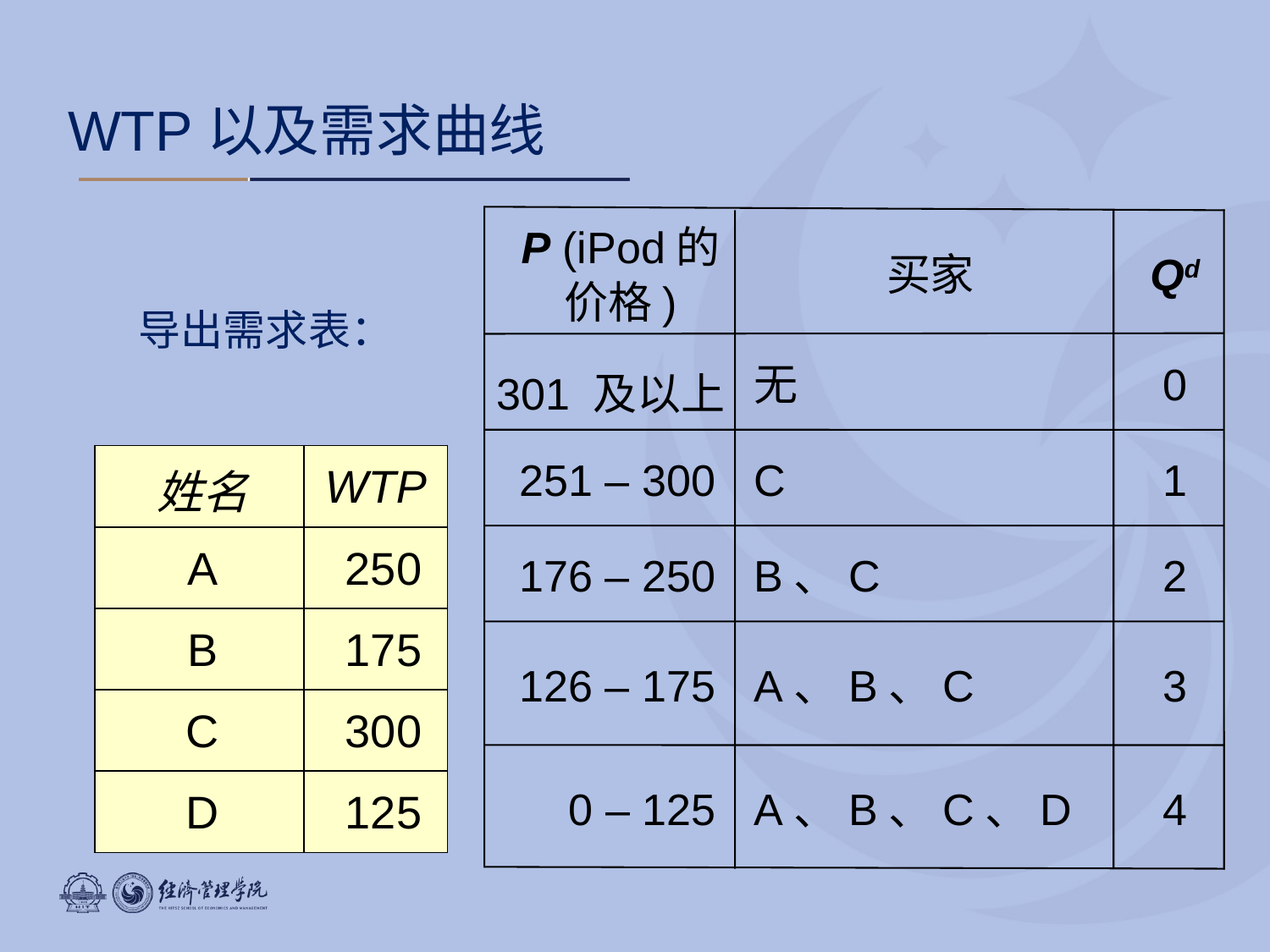

# WTP以及需求曲线

P (iPod的价格)
买家

Qd

导出需求表：

无
0
301 及以上

251 – 300
C
1
| 姓名 | WTP |
| --- | --- |
| A | 250 |
| B | 175 |
| C | 300 |
| D | 125 |

176 – 250
B、C
2

126 – 175
A、B、C
3

   0 – 125
A、B、C、D
4